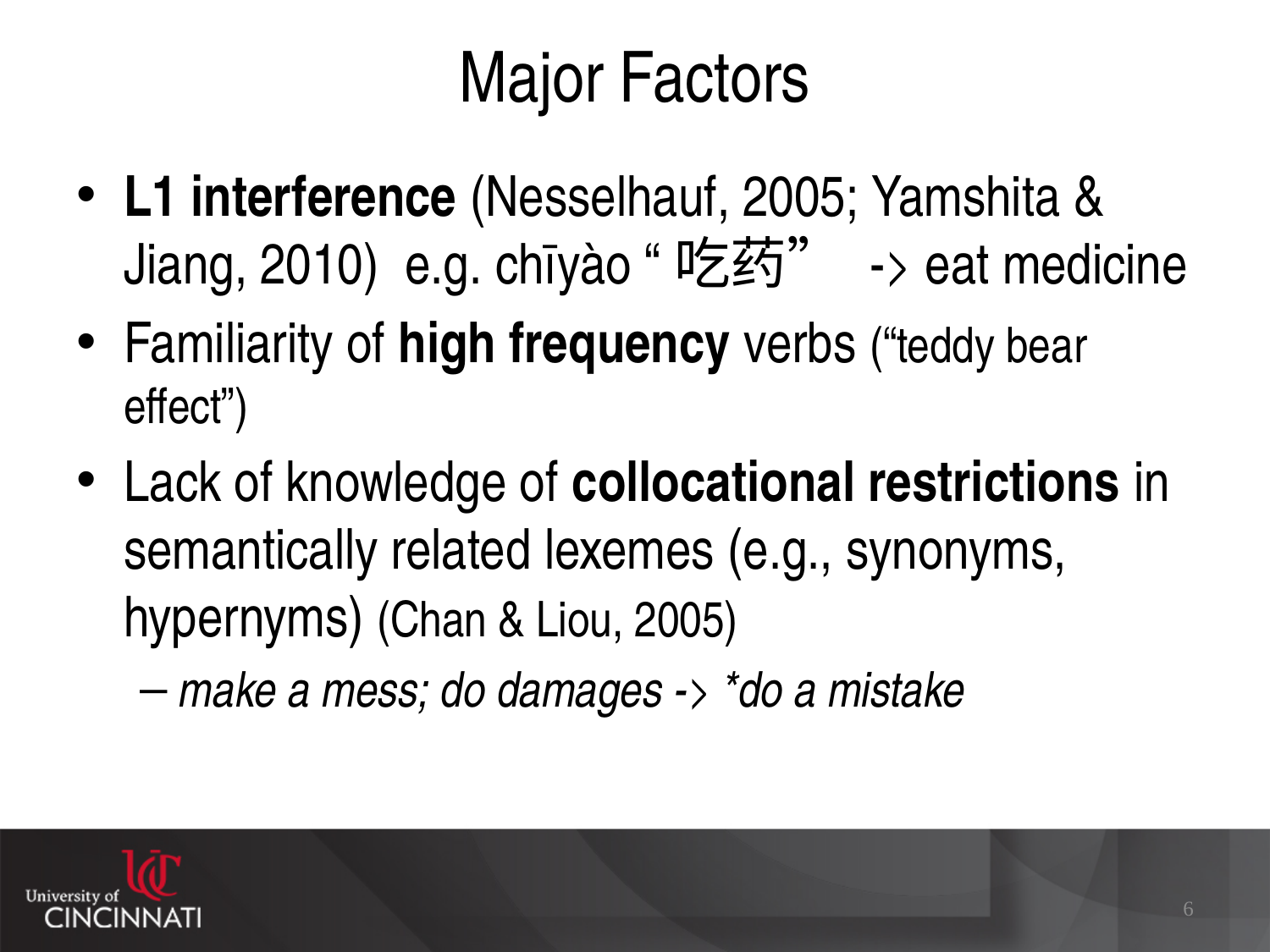

# Major Factors
L1 interference (Nesselhauf, 2005; Yamshita & Jiang, 2010)  e.g. chīyào “吃药” -> eat medicine
Familiarity of high frequency verbs (“teddy bear effect”)
Lack of knowledge of collocational restrictions in semantically related lexemes (e.g., synonyms, hypernyms) (Chan & Liou, 2005)
make a mess; do damages -> *do a mistake

6